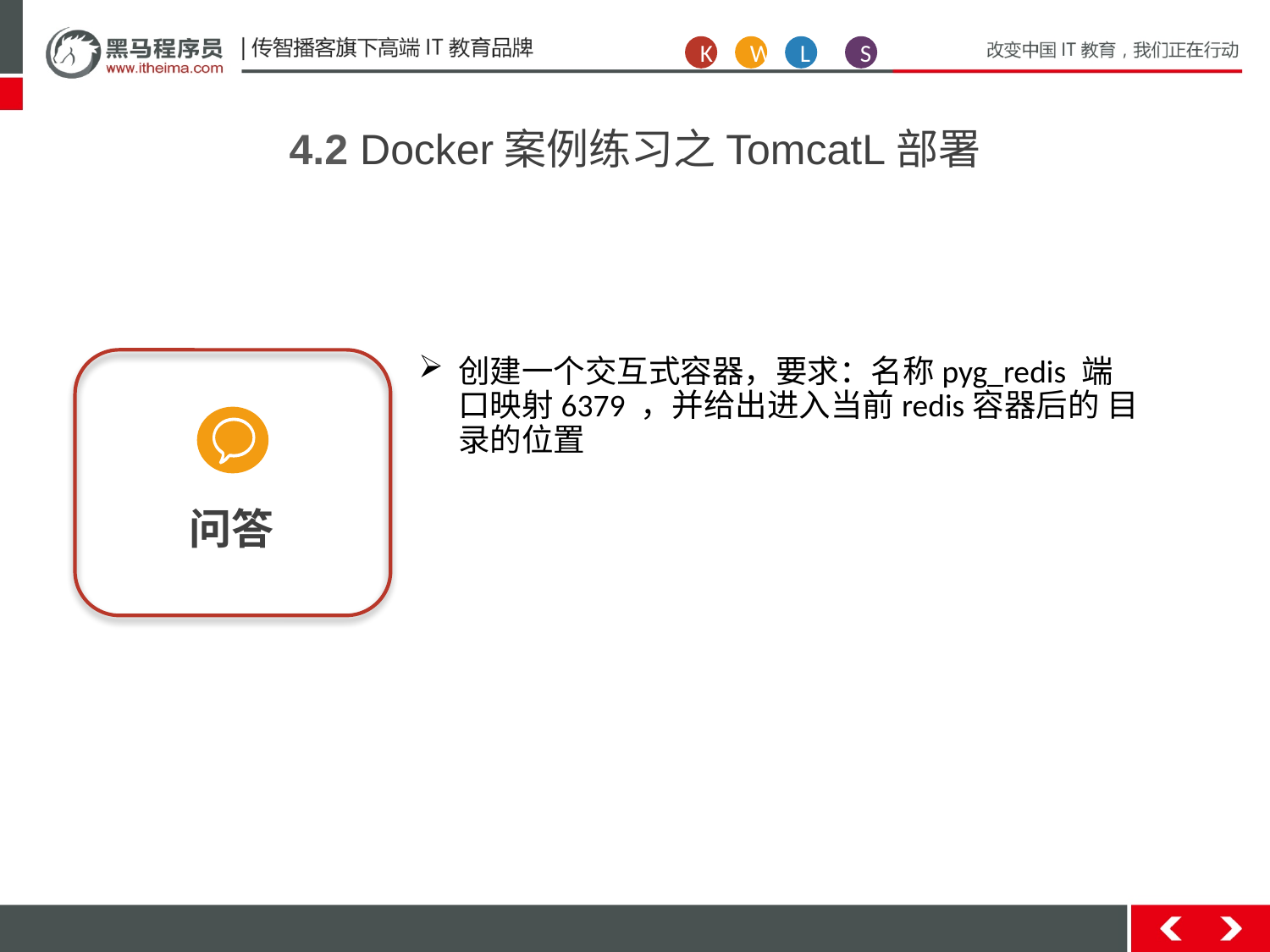

K
W
L
S
4.2 Docker案例练习之TomcatL部署

创建一个交互式容器，要求：名称pyg_redis 端口映射6379 ，并给出进入当前redis容器后的 目录的位置

问答